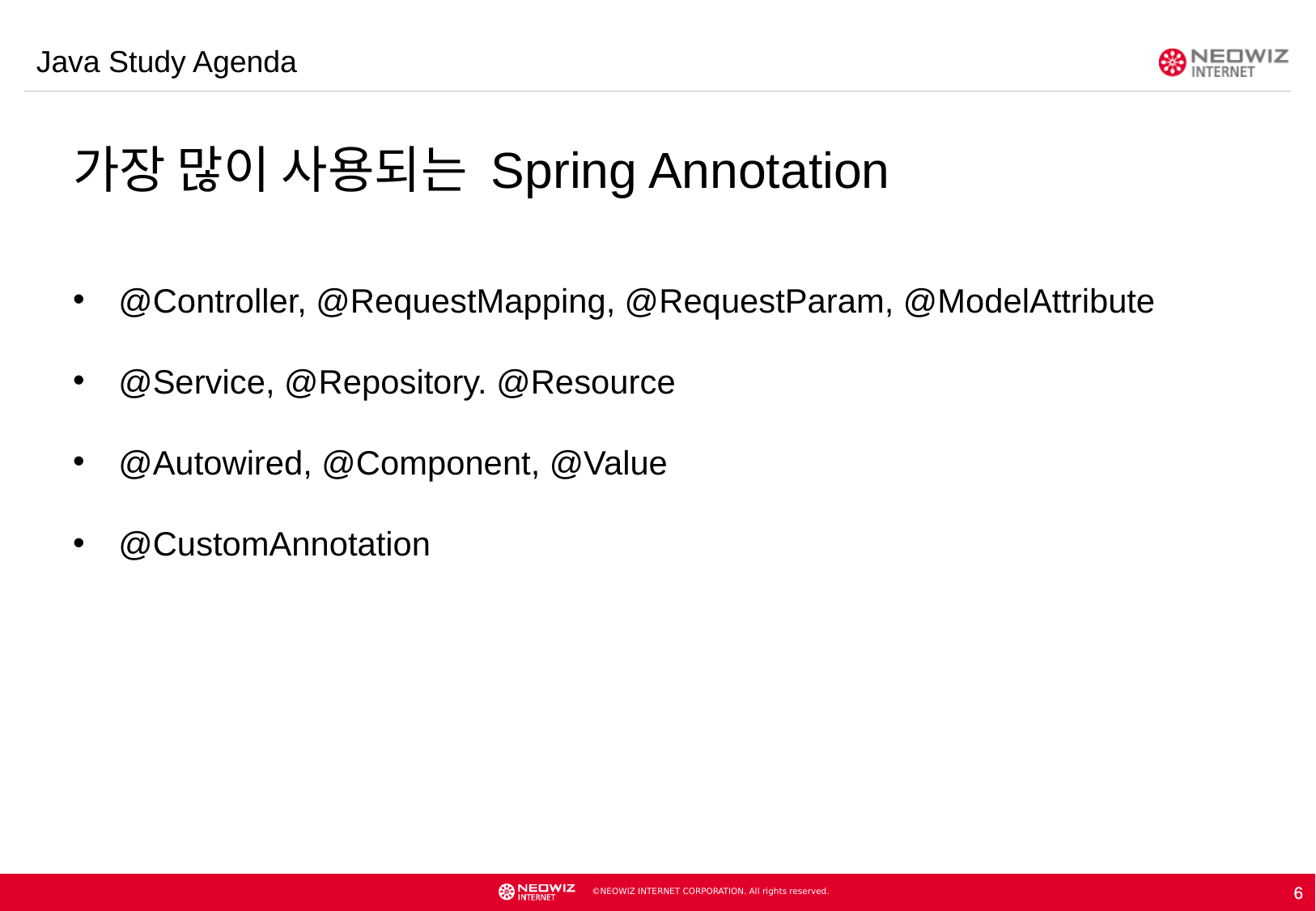

Java Study Agenda

가장 많이 사용되는 Spring Annotation

@Controller, @RequestMapping, @RequestParam, @ModelAttribute

@Service, @Repository. @Resource

@Autowired, @Component, @Value

@CustomAnnotation

6
6